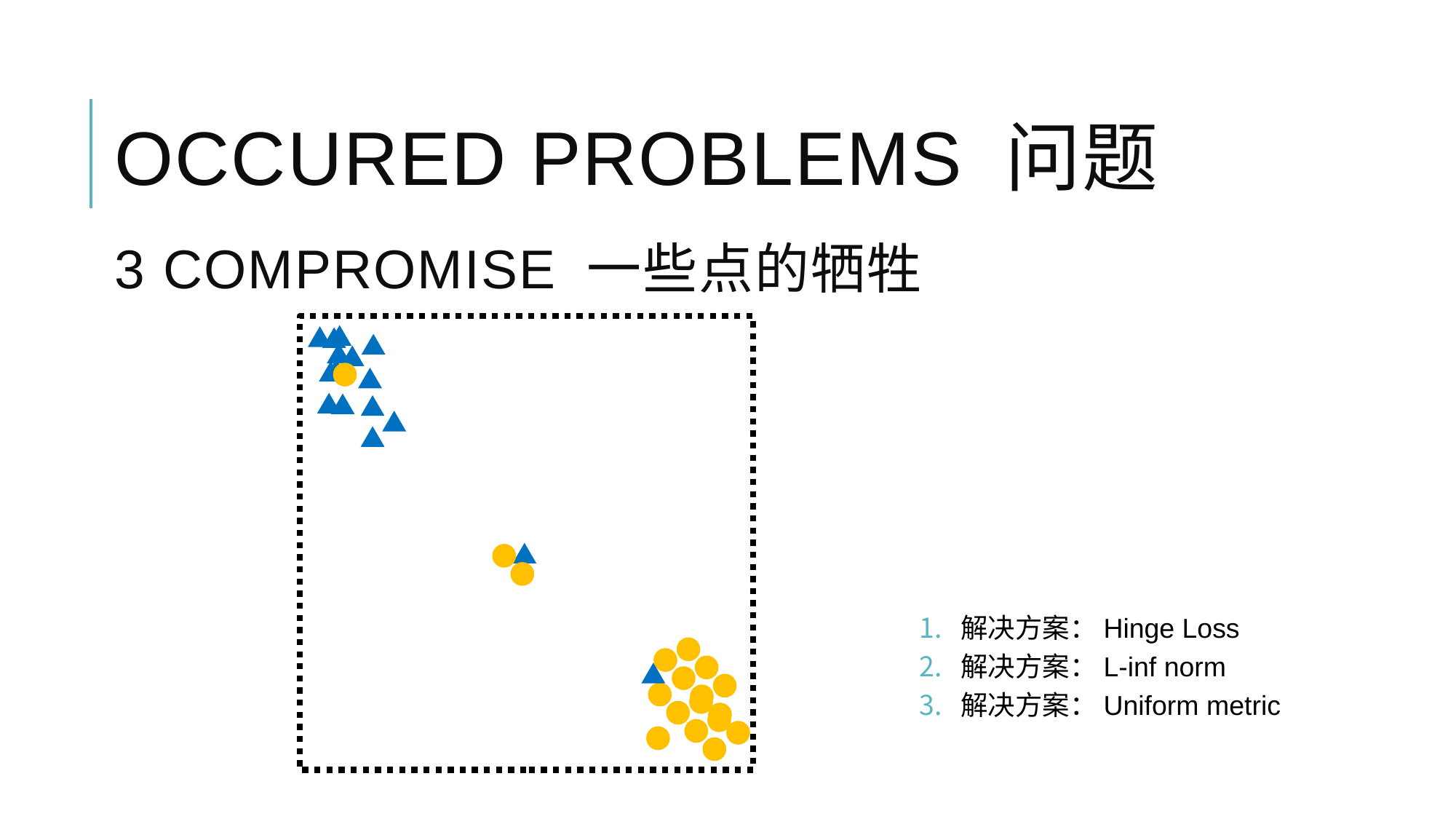

# occured problems 问题
3 compromise 一些点的牺牲

解决方案：Hinge Loss
解决方案：L-inf norm
解决方案：Uniform metric